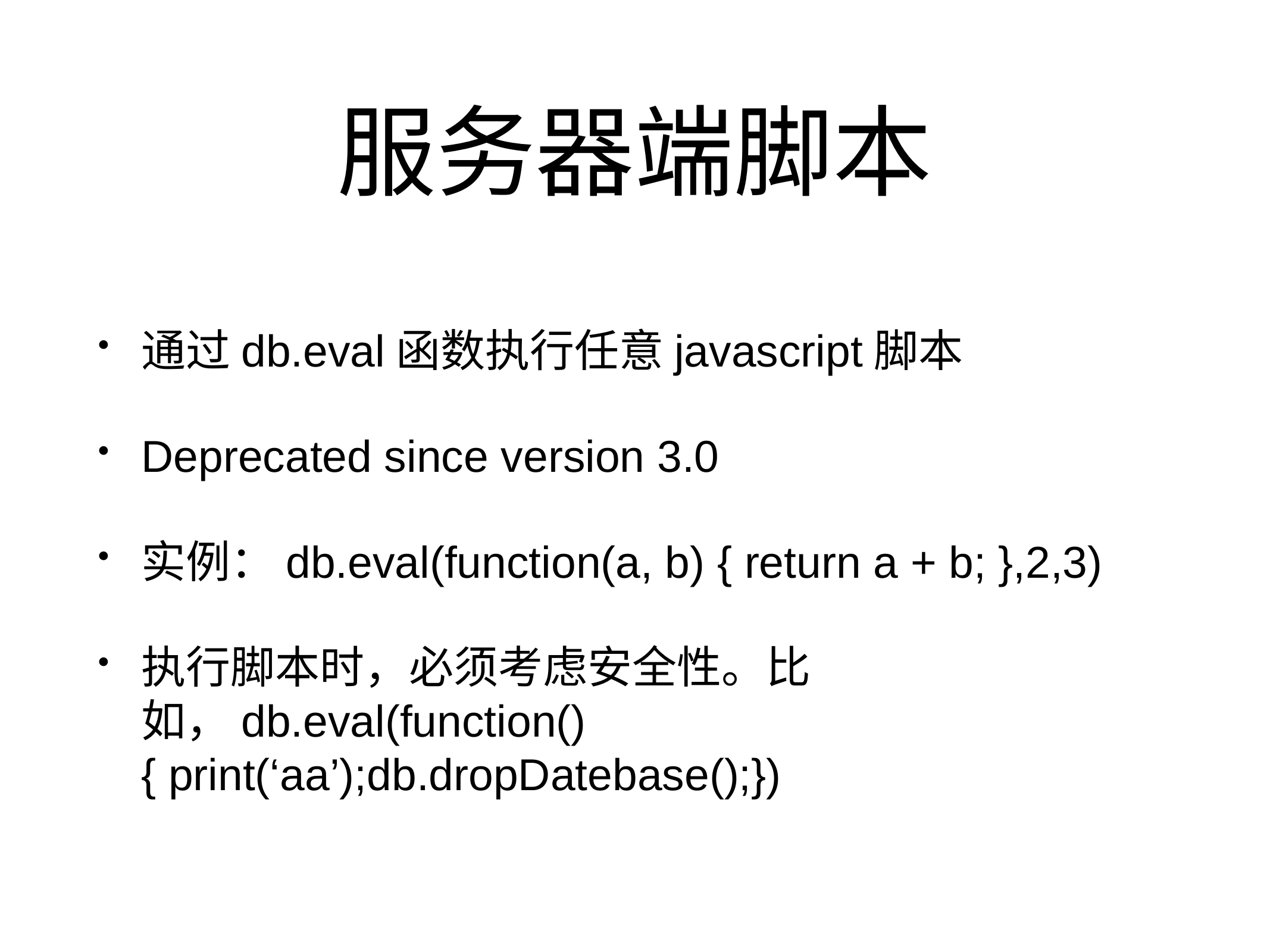

# 服务器端脚本
通过db.eval函数执行任意javascript脚本
Deprecated since version 3.0
实例：db.eval(function(a, b) { return a + b; },2,3)
执行脚本时，必须考虑安全性。比如，db.eval(function() { print(‘aa’);db.dropDatebase();})